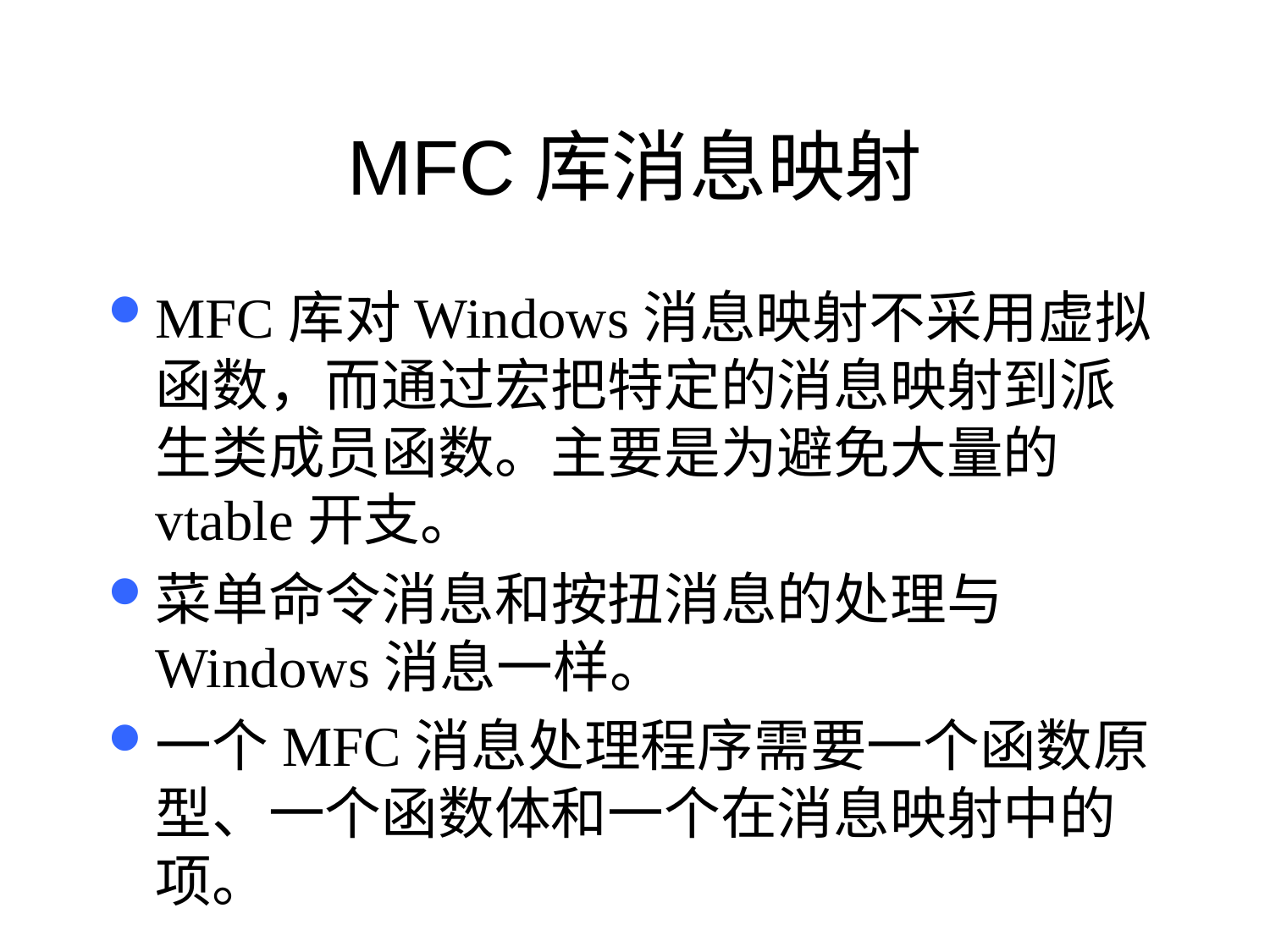

# MFC库消息映射
MFC库对Windows消息映射不采用虚拟函数，而通过宏把特定的消息映射到派生类成员函数。主要是为避免大量的vtable开支。
菜单命令消息和按扭消息的处理与Windows消息一样。
一个MFC消息处理程序需要一个函数原型、一个函数体和一个在消息映射中的项。
22